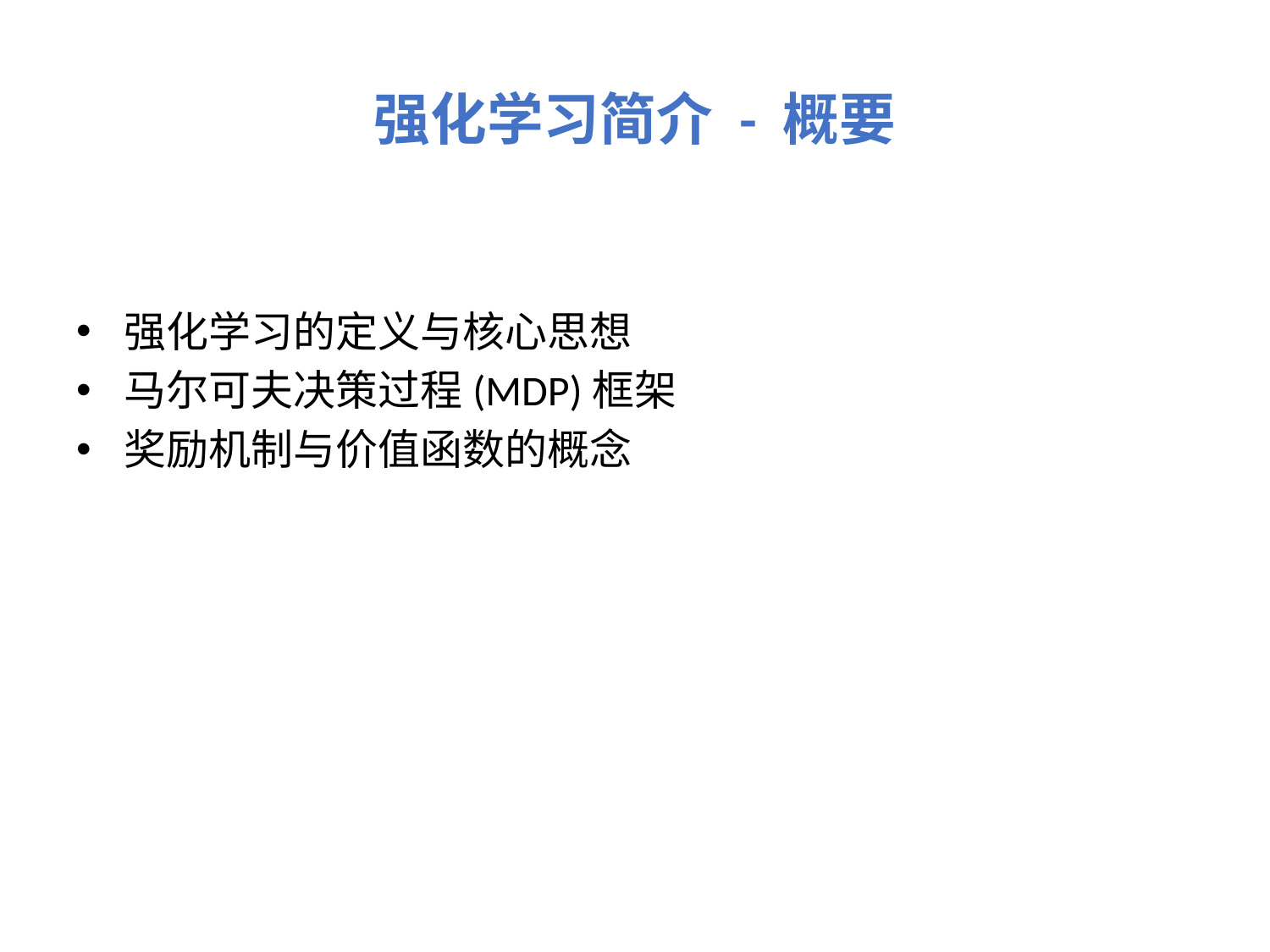

# 强化学习简介 - 概要

强化学习的定义与核心思想
马尔可夫决策过程(MDP)框架
奖励机制与价值函数的概念